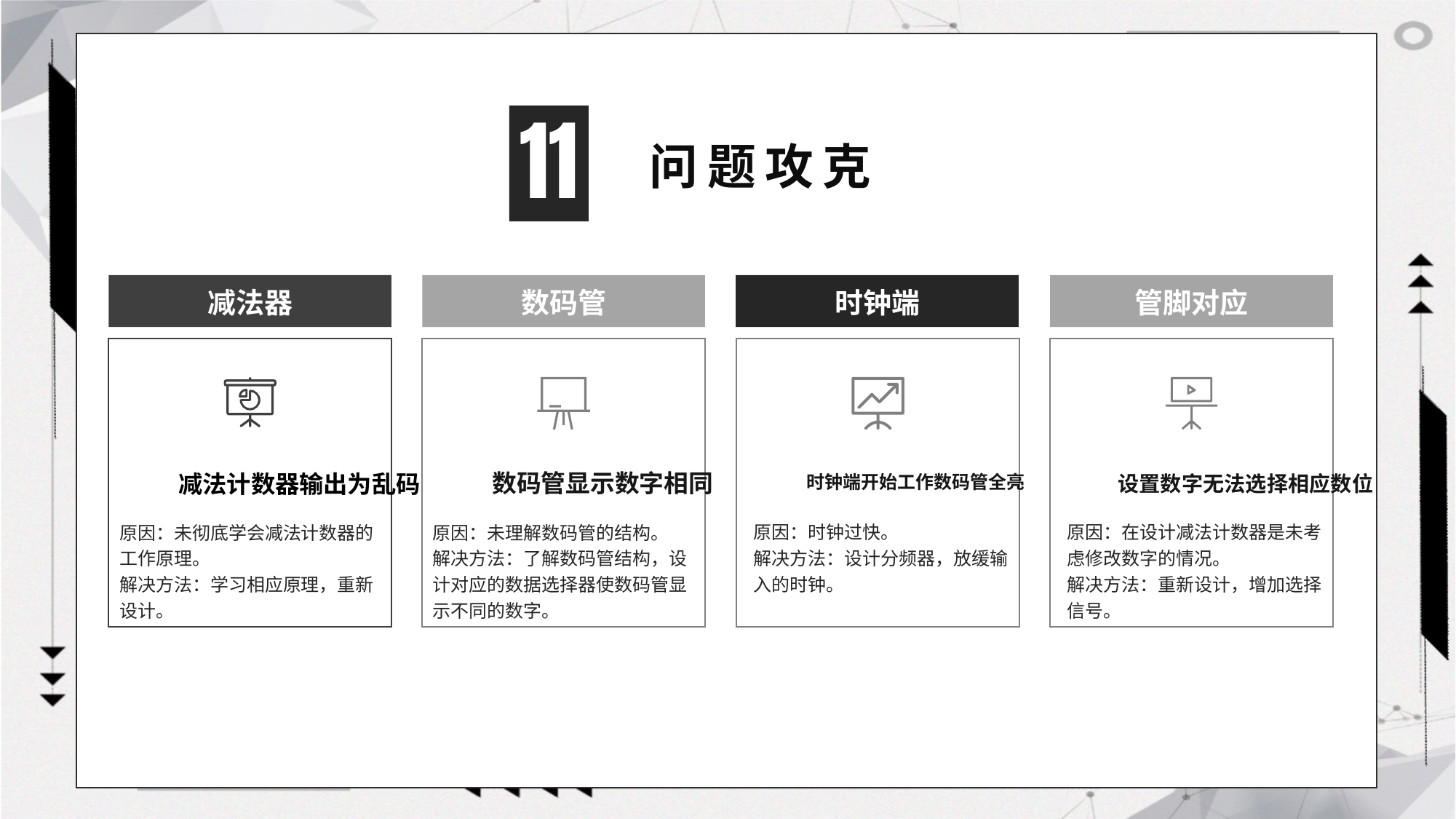

11
问题攻克
减法器

数码管

时钟端

管脚对应

数码管显示数字相同
减法计数器输出为乱码
时钟端开始工作数码管全亮
设置数字无法选择相应数位
原因：时钟过快。
解决方法：设计分频器，放缓输入的时钟。
原因：在设计减法计数器是未考虑修改数字的情况。
解决方法：重新设计，增加选择信号。
原因：未彻底学会减法计数器的工作原理。
解决方法：学习相应原理，重新设计。
原因：未理解数码管的结构。
解决方法：了解数码管结构，设计对应的数据选择器使数码管显示不同的数字。